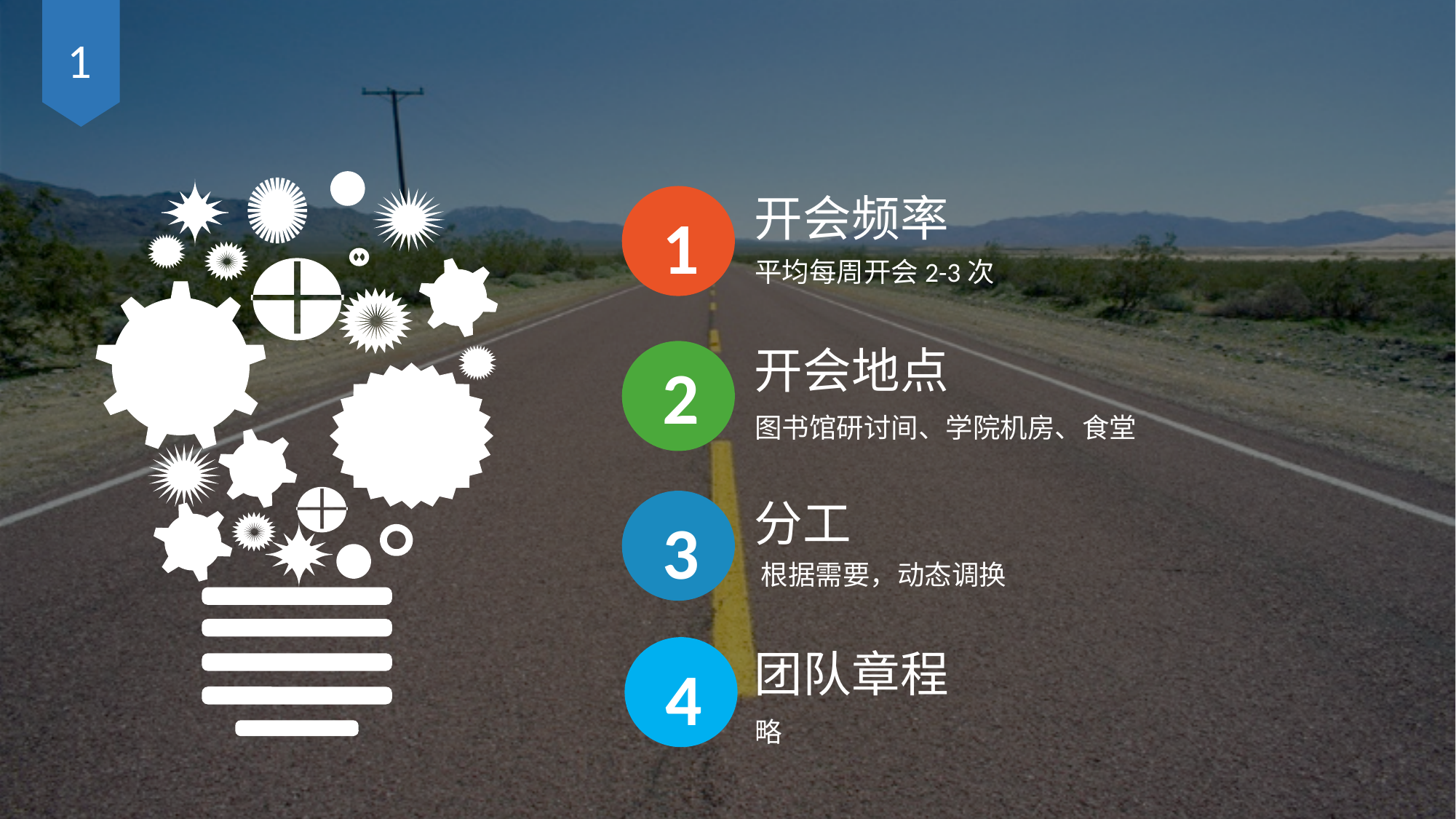

1

开会频率

1
平均每周开会2-3次
开会地点

2
图书馆研讨间、学院机房、食堂
分工

3
 根据需要，动态调换

4
团队章程

略